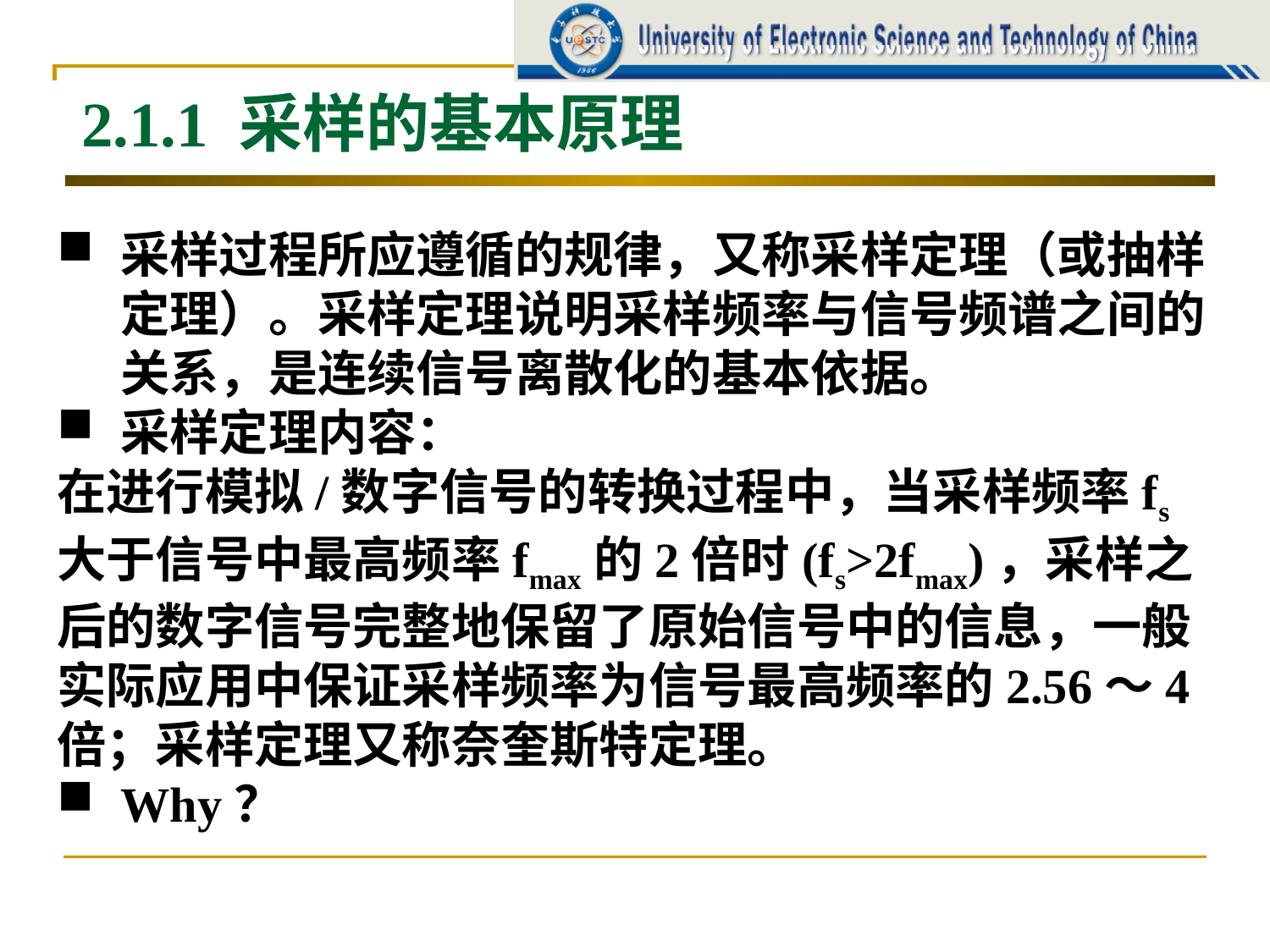

2.1.1 采样的基本原理
采样过程所应遵循的规律，又称采样定理（或抽样定理）。采样定理说明采样频率与信号频谱之间的关系，是连续信号离散化的基本依据。
采样定理内容：
在进行模拟/数字信号的转换过程中，当采样频率fs大于信号中最高频率fmax的2倍时(fs>2fmax)，采样之后的数字信号完整地保留了原始信号中的信息，一般实际应用中保证采样频率为信号最高频率的2.56～4倍；采样定理又称奈奎斯特定理。
Why？